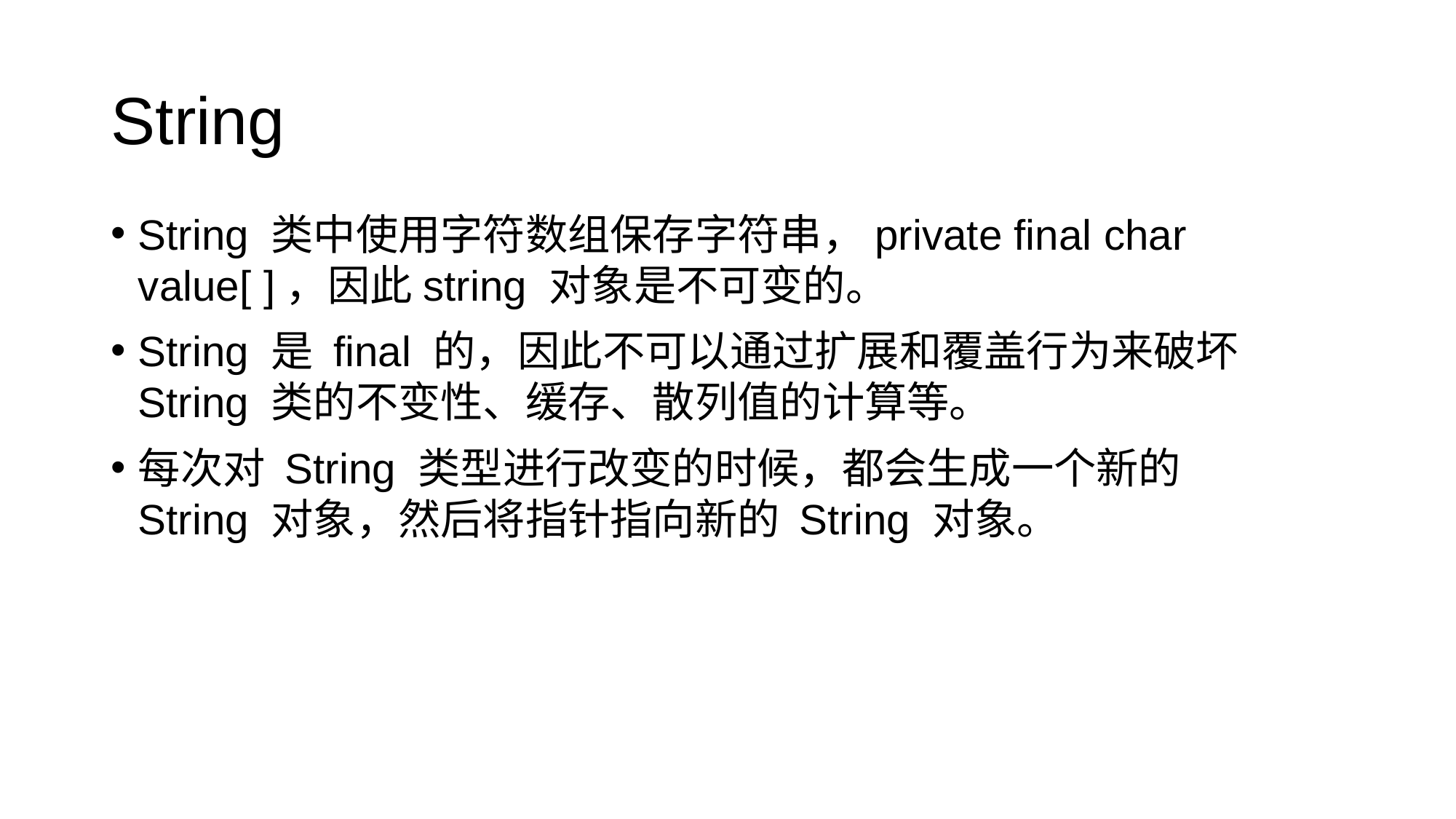

# String
String 类中使用字符数组保存字符串，private final char value[ ]，因此string 对象是不可变的。
String 是 final 的，因此不可以通过扩展和覆盖行为来破坏 String 类的不变性、缓存、散列值的计算等。
每次对 String 类型进行改变的时候，都会生成一个新的 String 对象，然后将指针指向新的 String 对象。